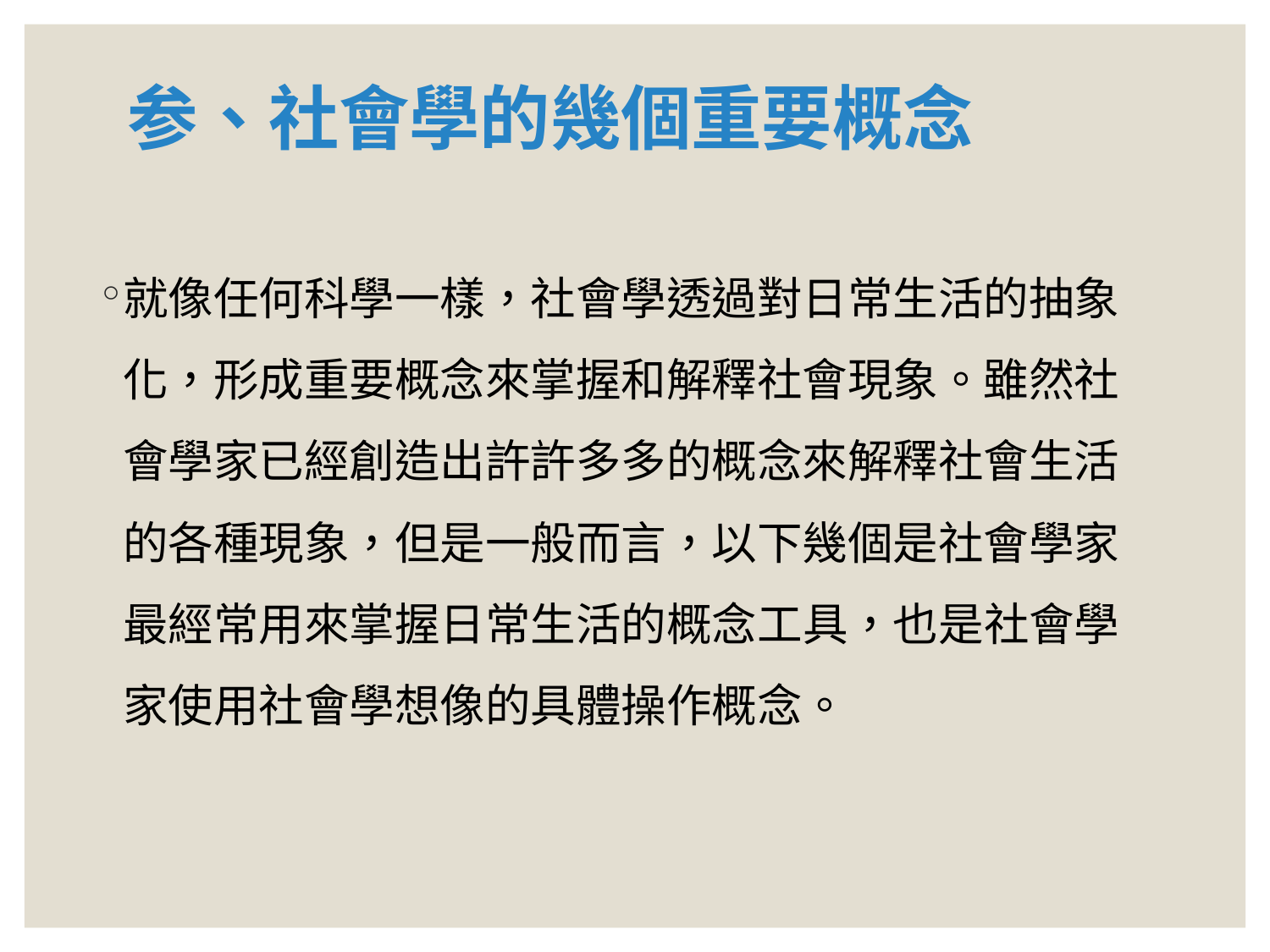

# 参、社會學的幾個重要概念
就像任何科學一樣，社會學透過對日常生活的抽象化，形成重要概念來掌握和解釋社會現象。雖然社會學家已經創造出許許多多的概念來解釋社會生活的各種現象，但是一般而言，以下幾個是社會學家最經常用來掌握日常生活的概念工具，也是社會學家使用社會學想像的具體操作概念。